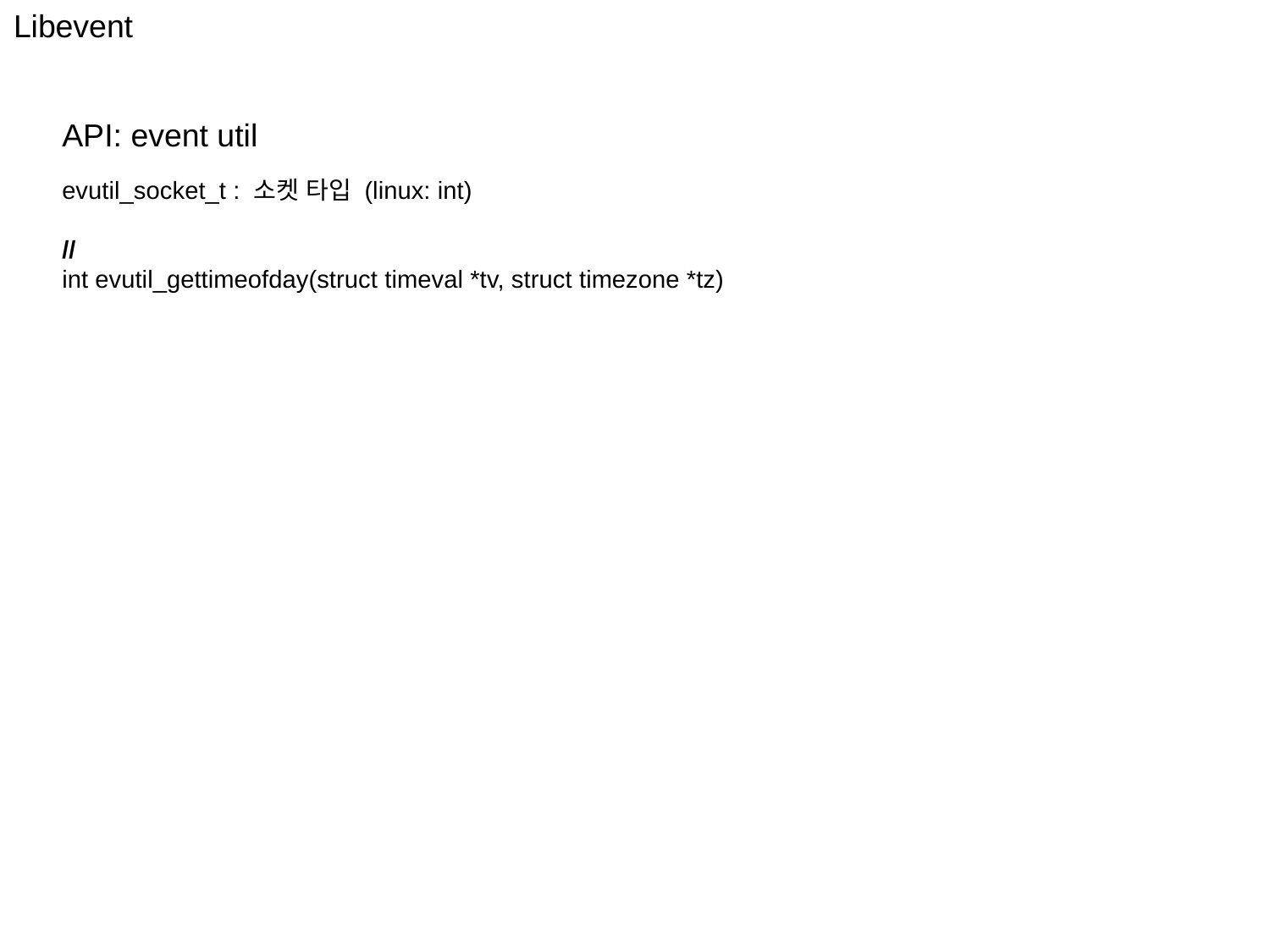

Libevent
API: event util
evutil_socket_t : 소켓 타입 (linux: int)

//
int evutil_gettimeofday(struct timeval *tv, struct timezone *tz)